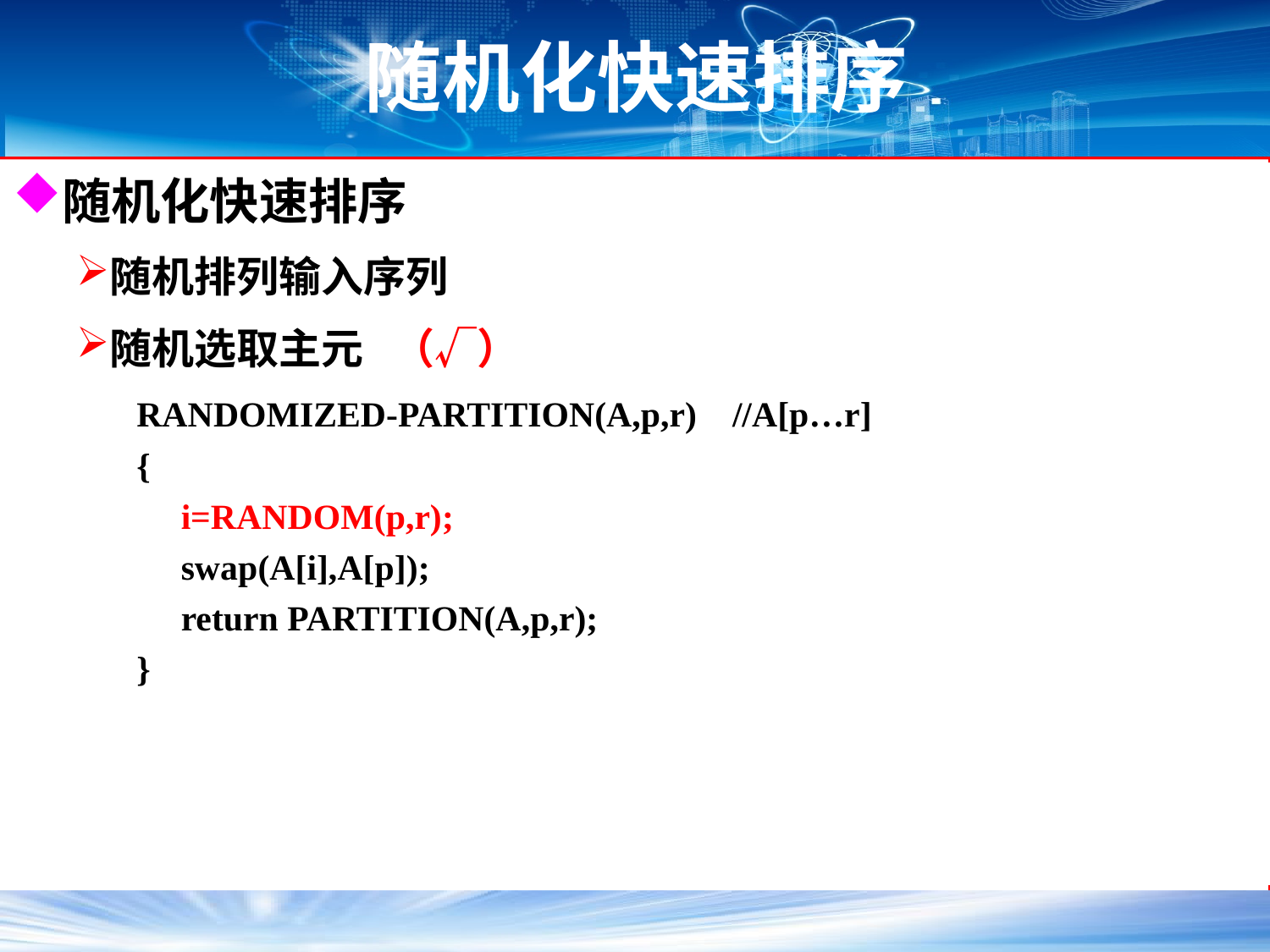

# 随机化快速排序
随机化快速排序
随机排列输入序列
随机选取主元   （√）
RANDOMIZED-PARTITION(A,p,r)    //A[p…r]
{
     i=RANDOM(p,r);
     swap(A[i],A[p]);
     return PARTITION(A,p,r);
}